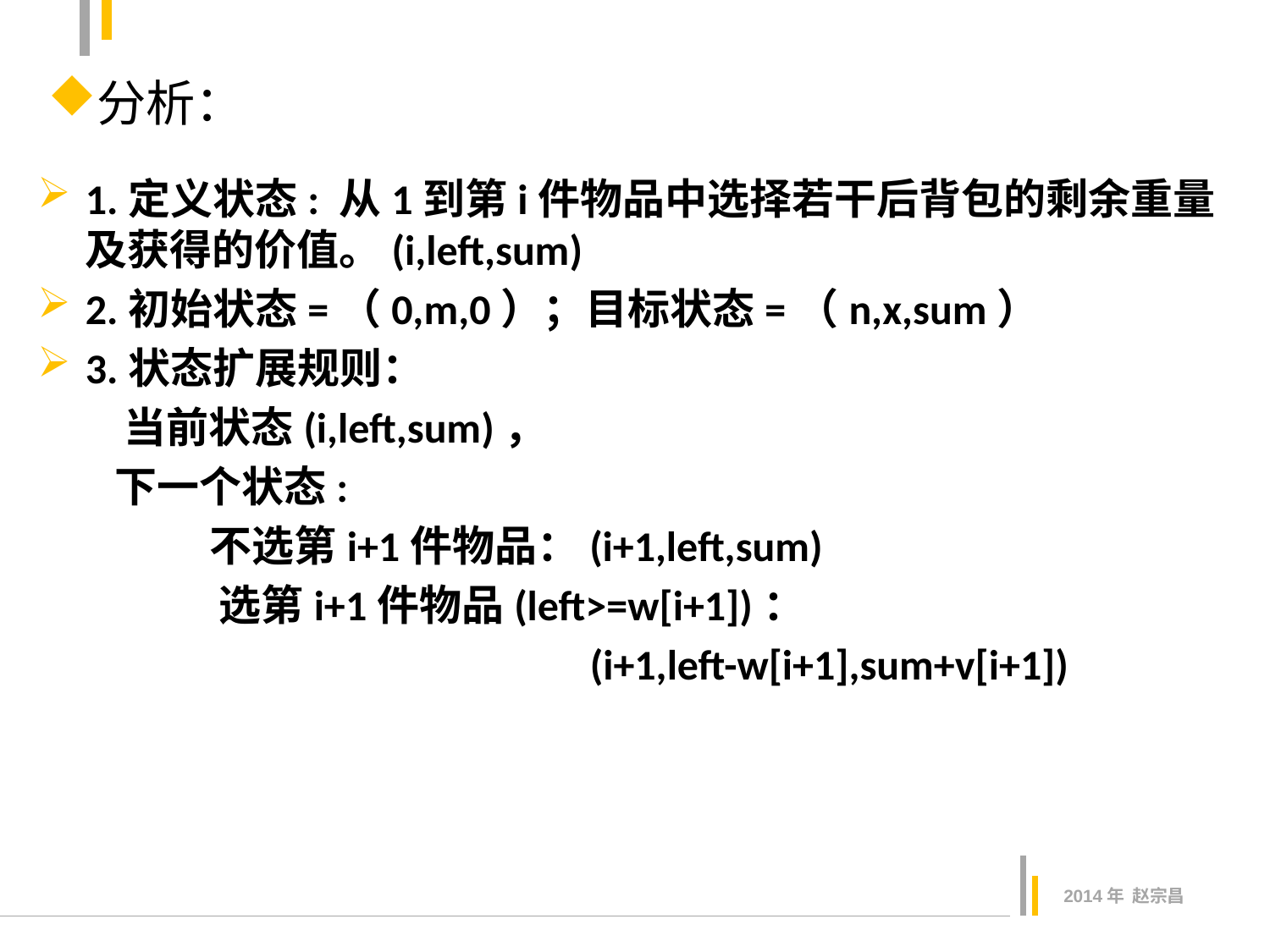

分析：
1.定义状态: 从1到第i件物品中选择若干后背包的剩余重量及获得的价值。(i,left,sum)
2.初始状态=（0,m,0）；目标状态=（n,x,sum）
3.状态扩展规则：
        当前状态(i,left,sum)，
       下一个状态:
                 不选第i+1件物品：(i+1,left,sum)
                  选第i+1件物品(left>=w[i+1])：
                                                          (i+1,left-w[i+1],sum+v[i+1])